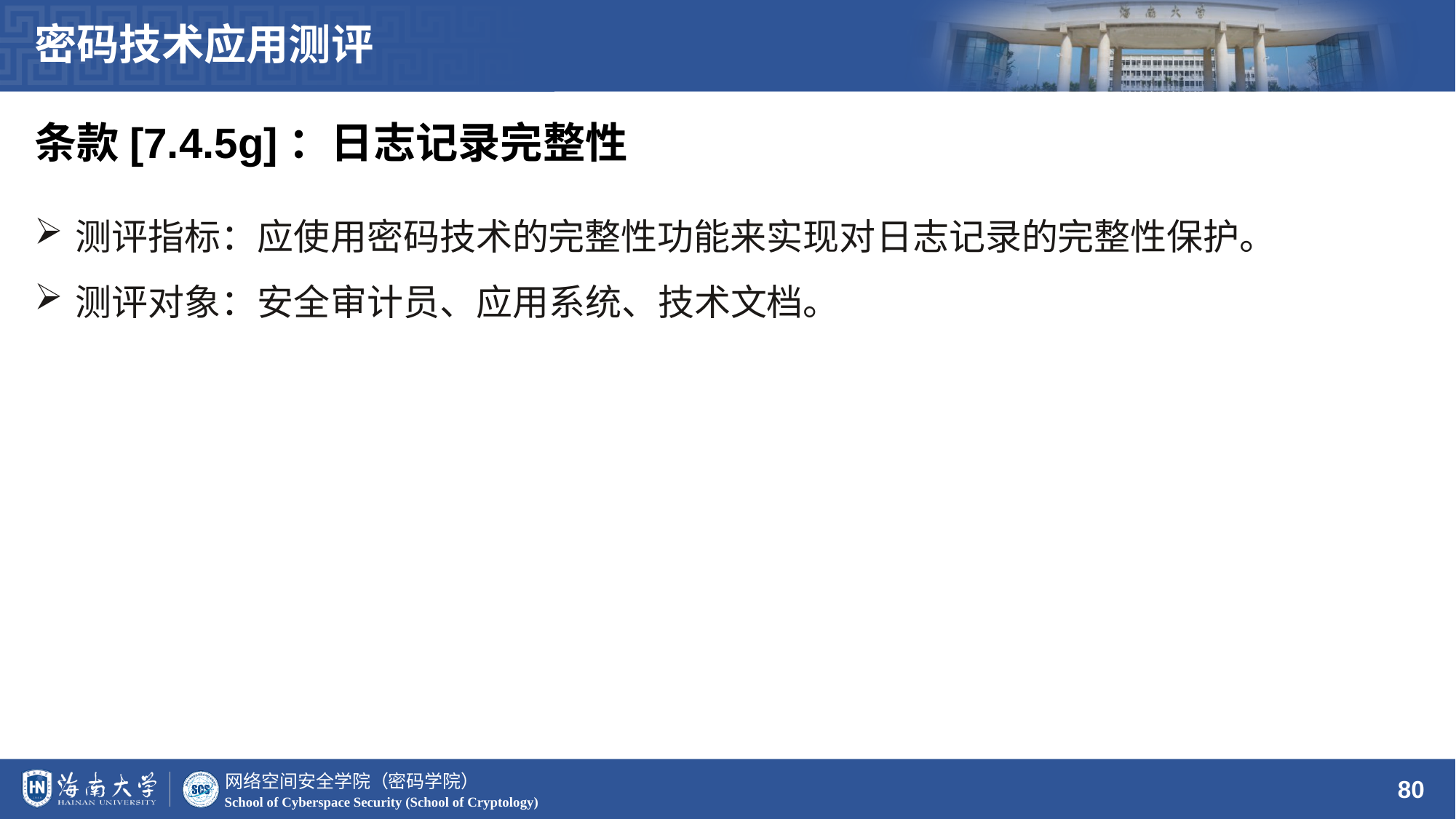

密码技术应用测评
条款[7.4.5g]：日志记录完整性
测评指标：应使用密码技术的完整性功能来实现对日志记录的完整性保护。
测评对象：安全审计员、应用系统、技术文档。
80